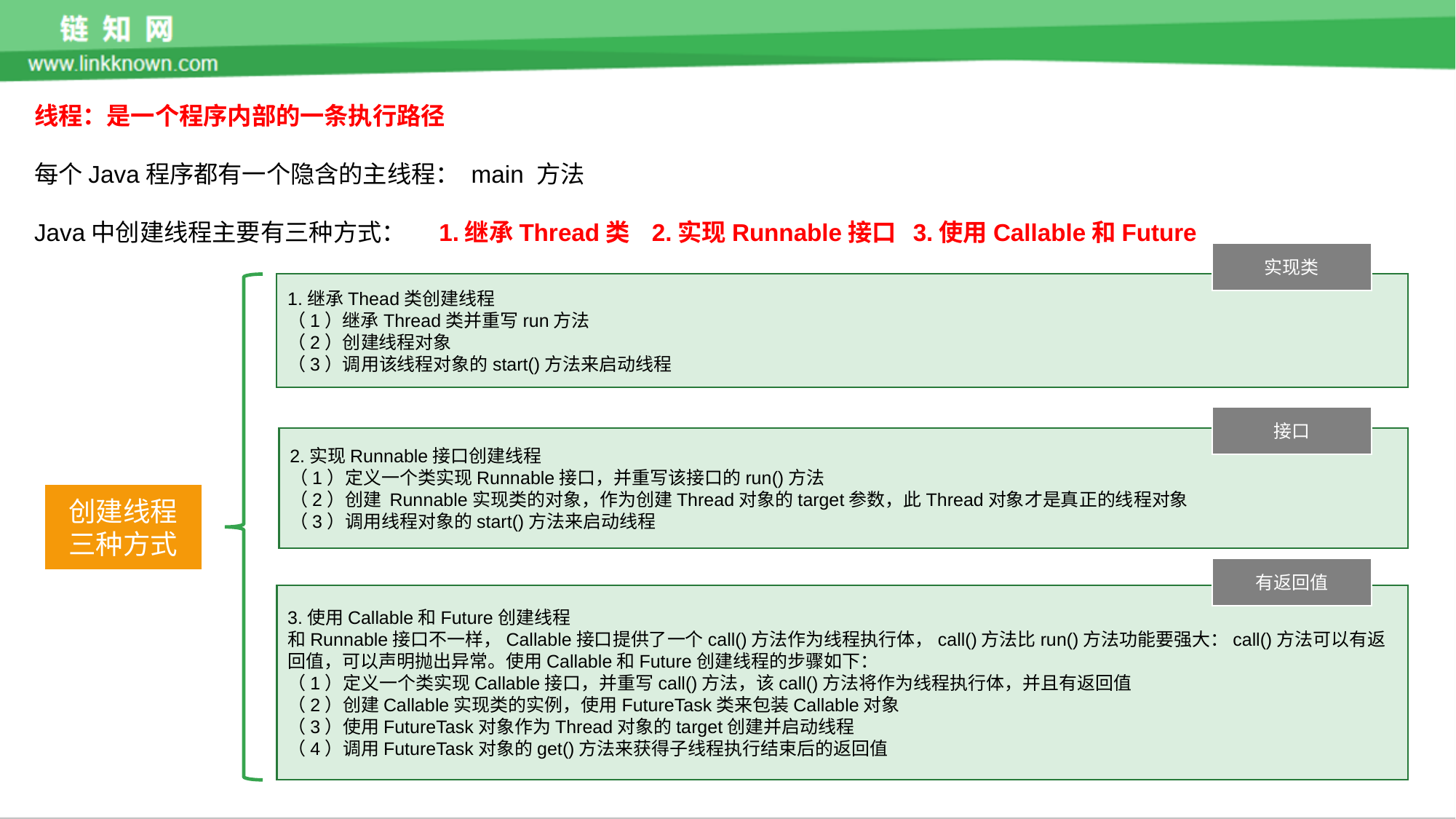

线程：是一个程序内部的一条执行路径

每个Java程序都有一个隐含的主线程： main 方法

Java中创建线程主要有三种方式：     1.继承Thread类   2.实现Runnable接口  3.使用Callable和Future
实现类
1.继承Thead类创建线程
（1）继承Thread类并重写run方法
（2）创建线程对象
（3）调用该线程对象的start()方法来启动线程

接口
2.实现Runnable接口创建线程
（1）定义一个类实现Runnable接口，并重写该接口的run()方法
（2）创建 Runnable实现类的对象，作为创建Thread对象的target参数，此Thread对象才是真正的线程对象
（3）调用线程对象的start()方法来启动线程
创建线程三种方式
有返回值
3.使用Callable和Future创建线程
和Runnable接口不一样，Callable接口提供了一个call()方法作为线程执行体，call()方法比run()方法功能要强大：call()方法可以有返回值，可以声明抛出异常。使用Callable和Future创建线程的步骤如下：
（1）定义一个类实现Callable接口，并重写call()方法，该call()方法将作为线程执行体，并且有返回值
（2）创建Callable实现类的实例，使用FutureTask类来包装Callable对象
（3）使用FutureTask对象作为Thread对象的target创建并启动线程
（4）调用FutureTask对象的get()方法来获得子线程执行结束后的返回值